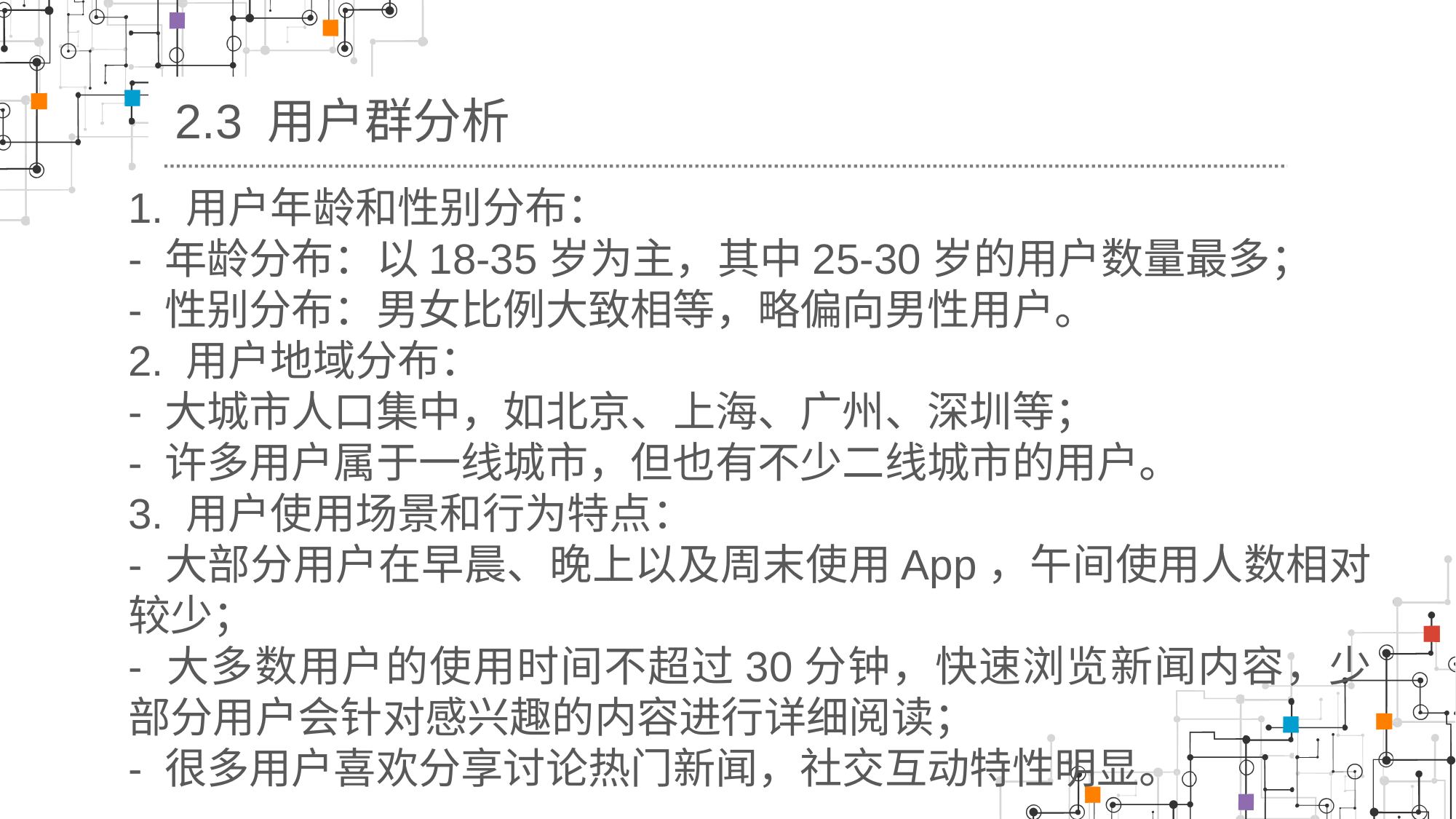

2.3 用户群分析

1. 用户年龄和性别分布：
- 年龄分布：以18-35岁为主，其中25-30岁的用户数量最多；
- 性别分布：男女比例大致相等，略偏向男性用户。
2. 用户地域分布：
- 大城市人口集中，如北京、上海、广州、深圳等；
- 许多用户属于一线城市，但也有不少二线城市的用户。
3. 用户使用场景和行为特点：
- 大部分用户在早晨、晚上以及周末使用App，午间使用人数相对较少；
- 大多数用户的使用时间不超过30分钟，快速浏览新闻内容，少部分用户会针对感兴趣的内容进行详细阅读；
- 很多用户喜欢分享讨论热门新闻，社交互动特性明显。

MORE THEN
YOU WAIT
TODAY